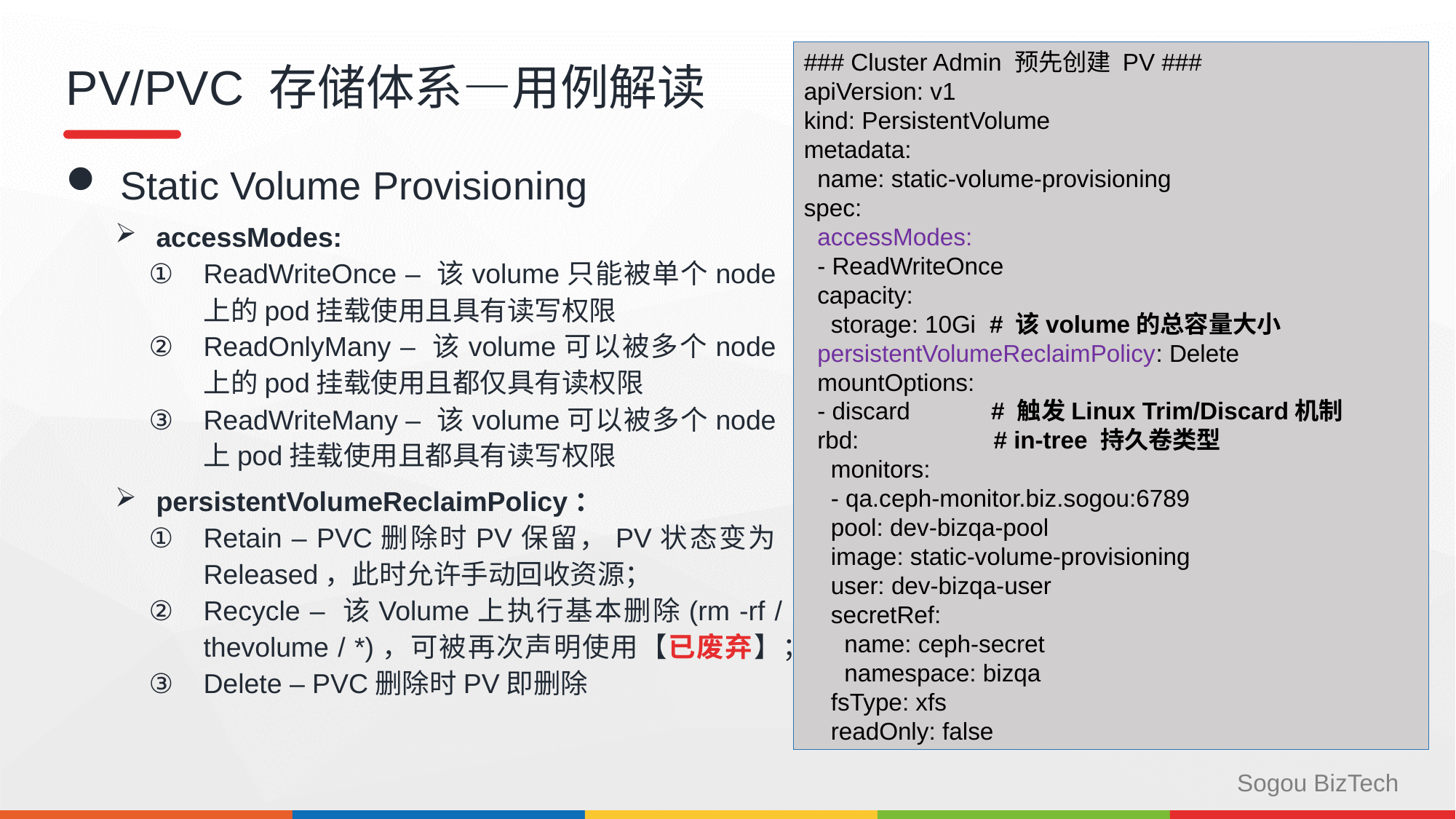

# PV/PVC 存储体系—用例解读
### Cluster Admin 预先创建 PV ###
apiVersion: v1
kind: PersistentVolume
metadata:
  name: static-volume-provisioning
spec:
  accessModes:
  - ReadWriteOnce
  capacity:
    storage: 10Gi  # 该volume的总容量大小
  persistentVolumeReclaimPolicy: Delete
  mountOptions:
  - discard            # 触发Linux Trim/Discard机制
  rbd:                    # in-tree 持久卷类型
    monitors:
    - qa.ceph-monitor.biz.sogou:6789
    pool: dev-bizqa-pool
    image: static-volume-provisioning
    user: dev-bizqa-user
    secretRef:
      name: ceph-secret
      namespace: bizqa
    fsType: xfs
    readOnly: false

Static Volume Provisioning
accessModes:
ReadWriteOnce – 该volume只能被单个node上的pod挂载使用且具有读写权限
ReadOnlyMany – 该volume可以被多个node上的pod挂载使用且都仅具有读权限
ReadWriteMany – 该volume可以被多个node上pod挂载使用且都具有读写权限
persistentVolumeReclaimPolicy：
Retain – PVC删除时PV保留，PV状态变为Released，此时允许手动回收资源；
Recycle – 该Volume上执行基本删除(rm -rf / thevolume / *)，可被再次声明使用【已废弃】；
Delete – PVC删除时PV即删除
Sogou BizTech